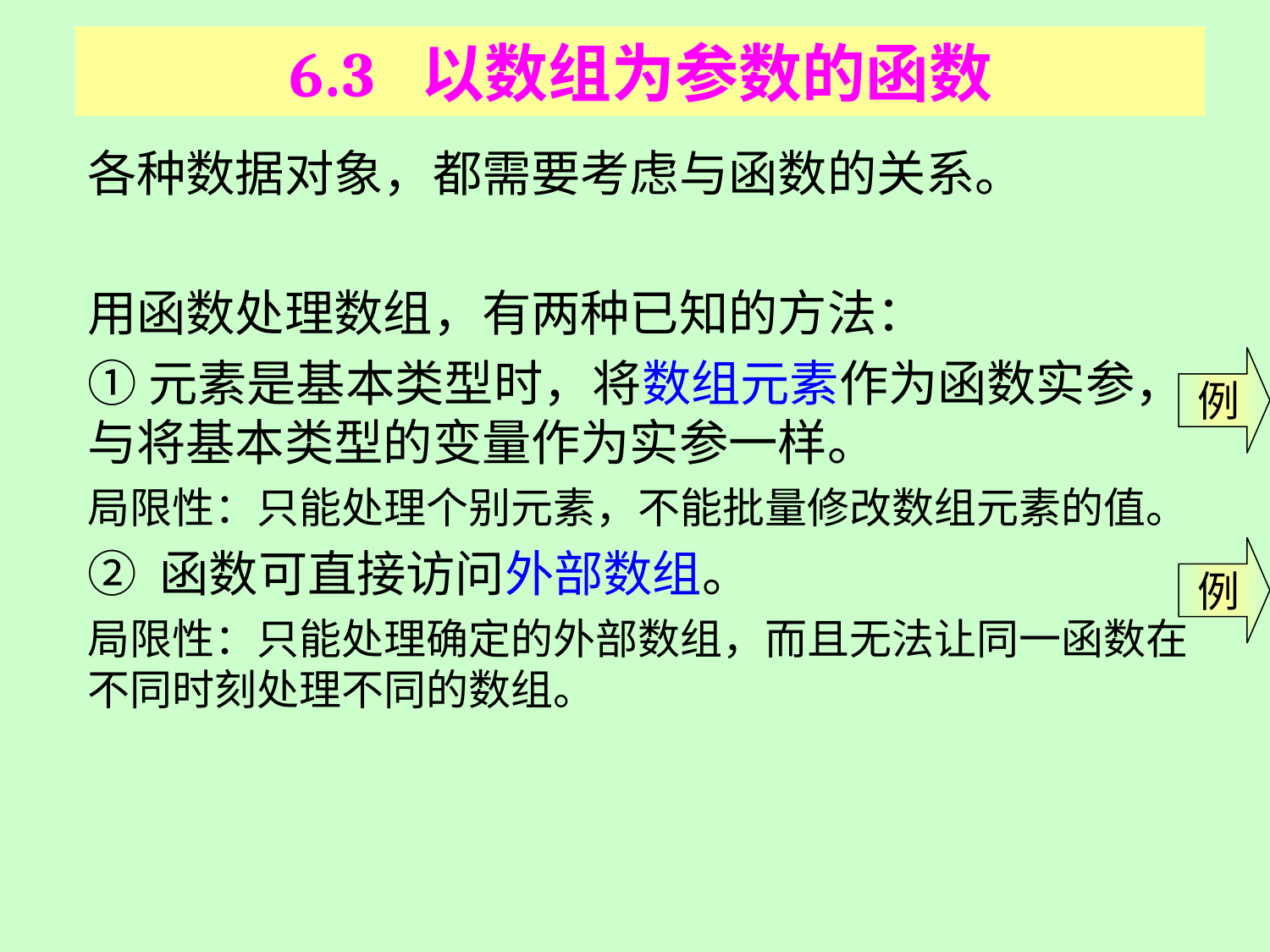

# 6.3  以数组为参数的函数
各种数据对象，都需要考虑与函数的关系。

用函数处理数组，有两种已知的方法：
①元素是基本类型时，将数组元素作为函数实参，与将基本类型的变量作为实参一样。
局限性：只能处理个别元素，不能批量修改数组元素的值。
② 函数可直接访问外部数组。
局限性：只能处理确定的外部数组，而且无法让同一函数在不同时刻处理不同的数组。

例
例
48